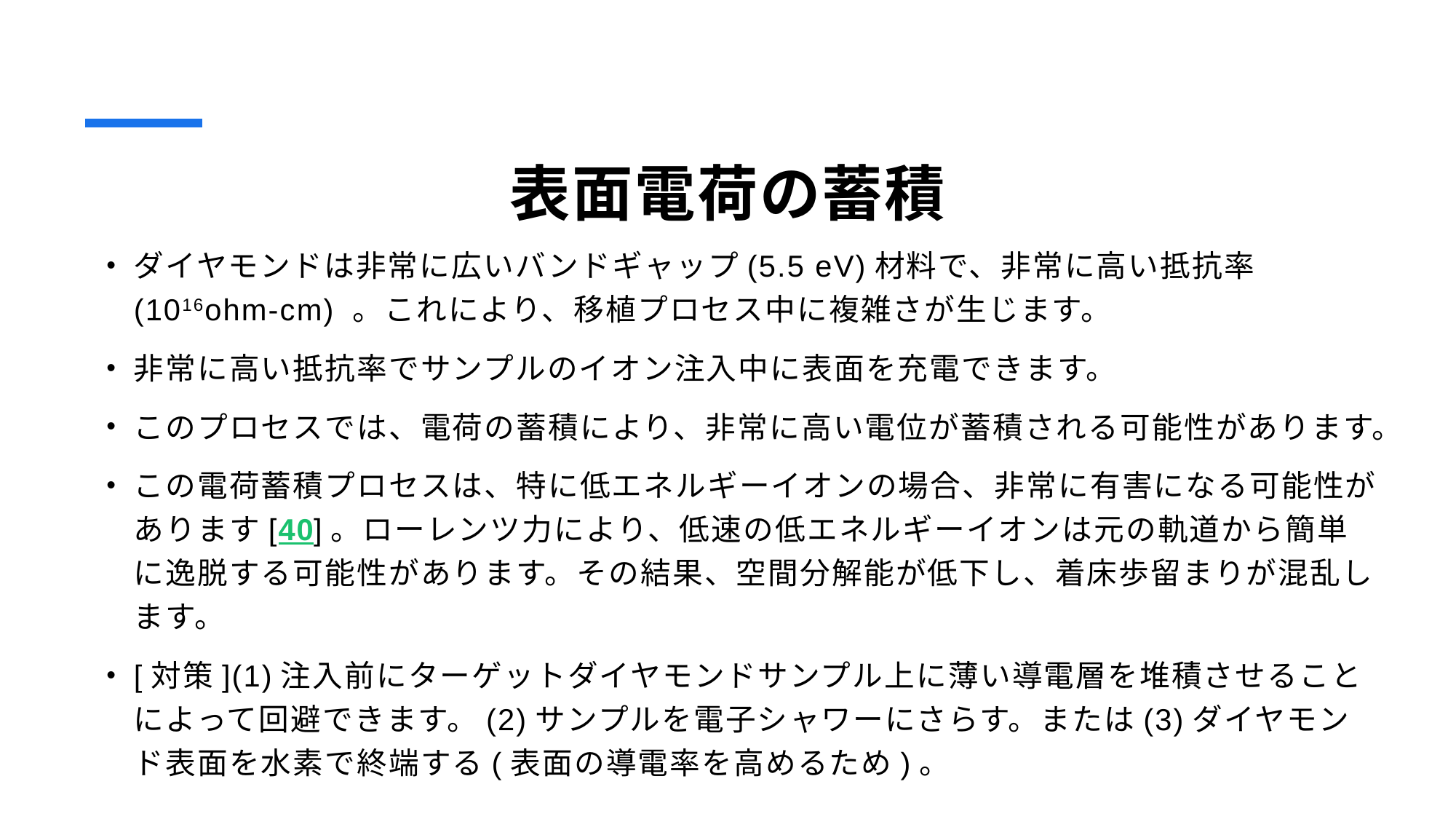

# 表面電荷の蓄積
ダイヤモンドは非常に広いバンドギャップ(5.5 eV)材料で、非常に高い抵抗率(1016ohm-cm) 。これにより、移植プロセス中に複雑さが生じます。
非常に高い抵抗率でサンプルのイオン注入中に表面を充電できます。
このプロセスでは、電荷の蓄積により、非常に高い電位が蓄積される可能性があります。
この電荷蓄積プロセスは、特に低エネルギーイオンの場合、非常に有害になる可能性があります[40]。ローレンツ力により、低速の低エネルギーイオンは元の軌道から簡単に逸脱する可能性があります。その結果、空間分解能が低下し、着床歩留まりが混乱します。
[対策](1)注入前にターゲットダイヤモンドサンプル上に薄い導電層を堆積させることによって回避できます。(2)サンプルを電子シャワーにさらす。または(3)ダイヤモンド表面を水素で終端する(表面の導電率を高めるため)。